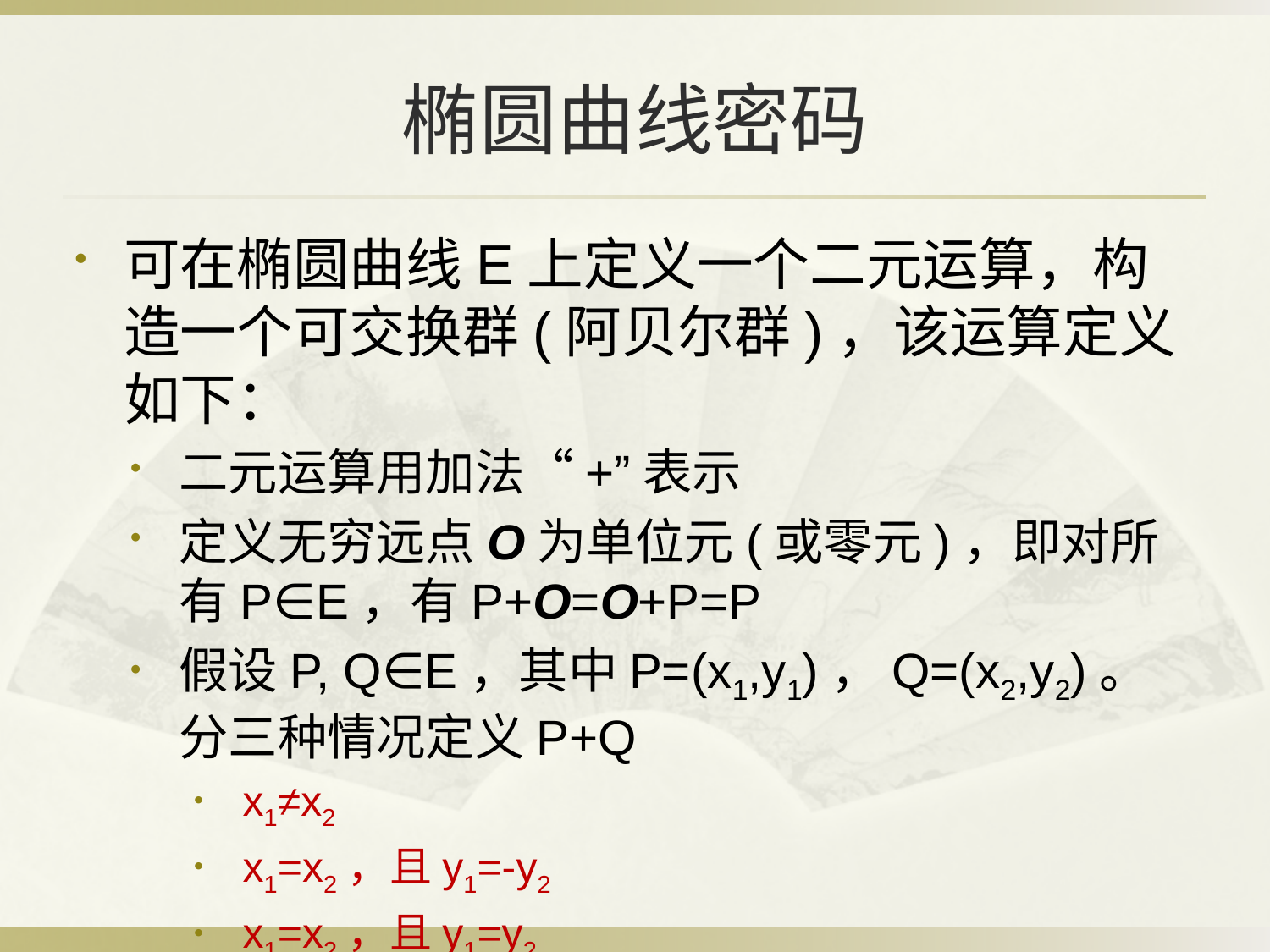

# 椭圆曲线密码
可在椭圆曲线E上定义一个二元运算，构造一个可交换群(阿贝尔群)，该运算定义如下：
二元运算用加法“+”表示
定义无穷远点O为单位元(或零元)，即对所有P∈E，有P+O=O+P=P
假设P, Q∈E，其中P=(x1,y1)，Q=(x2,y2)。分三种情况定义P+Q
x1≠x2
x1=x2，且y1=-y2
x1=x2，且y1=y2